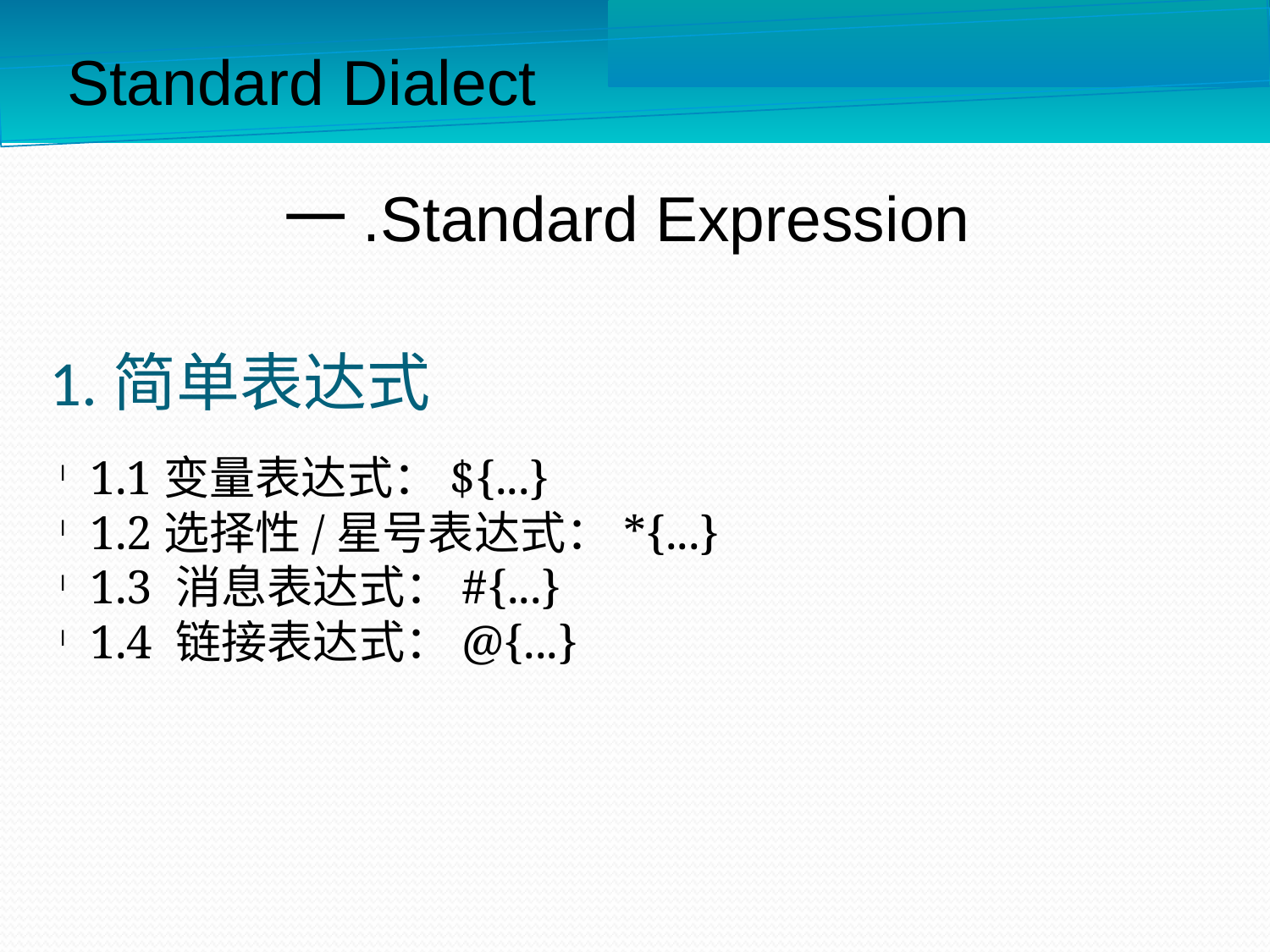

Standard Dialect
一.Standard Expression

1.简单表达式
1.1变量表达式：${...}
1.2选择性/星号表达式：*{...}
1.3 消息表达式：#{...}
1.4 链接表达式：@{...}